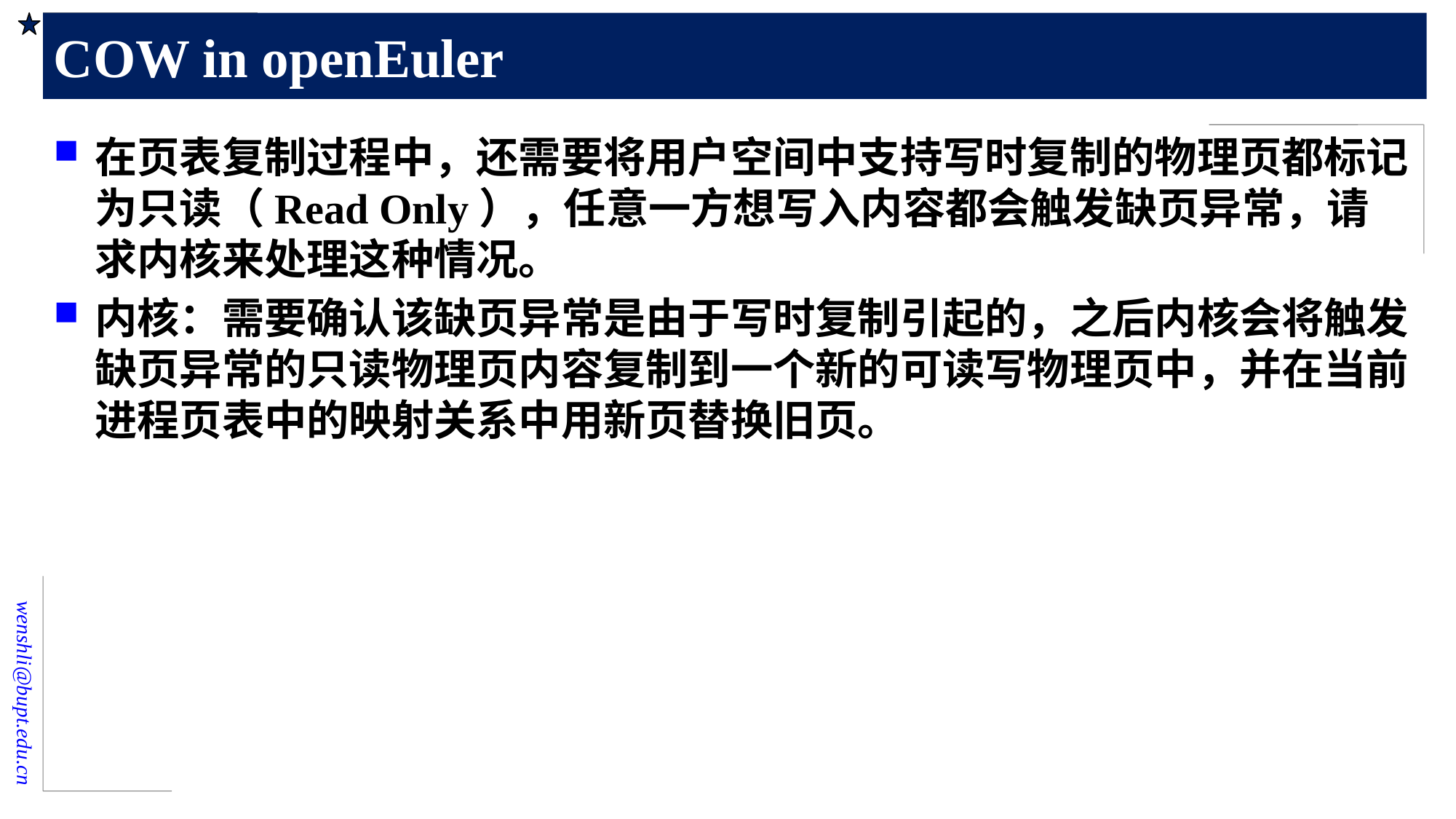

# COW in openEuler
在页表复制过程中，还需要将用户空间中支持写时复制的物理页都标记为只读（Read Only），任意一方想写入内容都会触发缺页异常，请求内核来处理这种情况。
内核：需要确认该缺页异常是由于写时复制引起的，之后内核会将触发缺页异常的只读物理页内容复制到一个新的可读写物理页中，并在当前进程页表中的映射关系中用新页替换旧页。
93